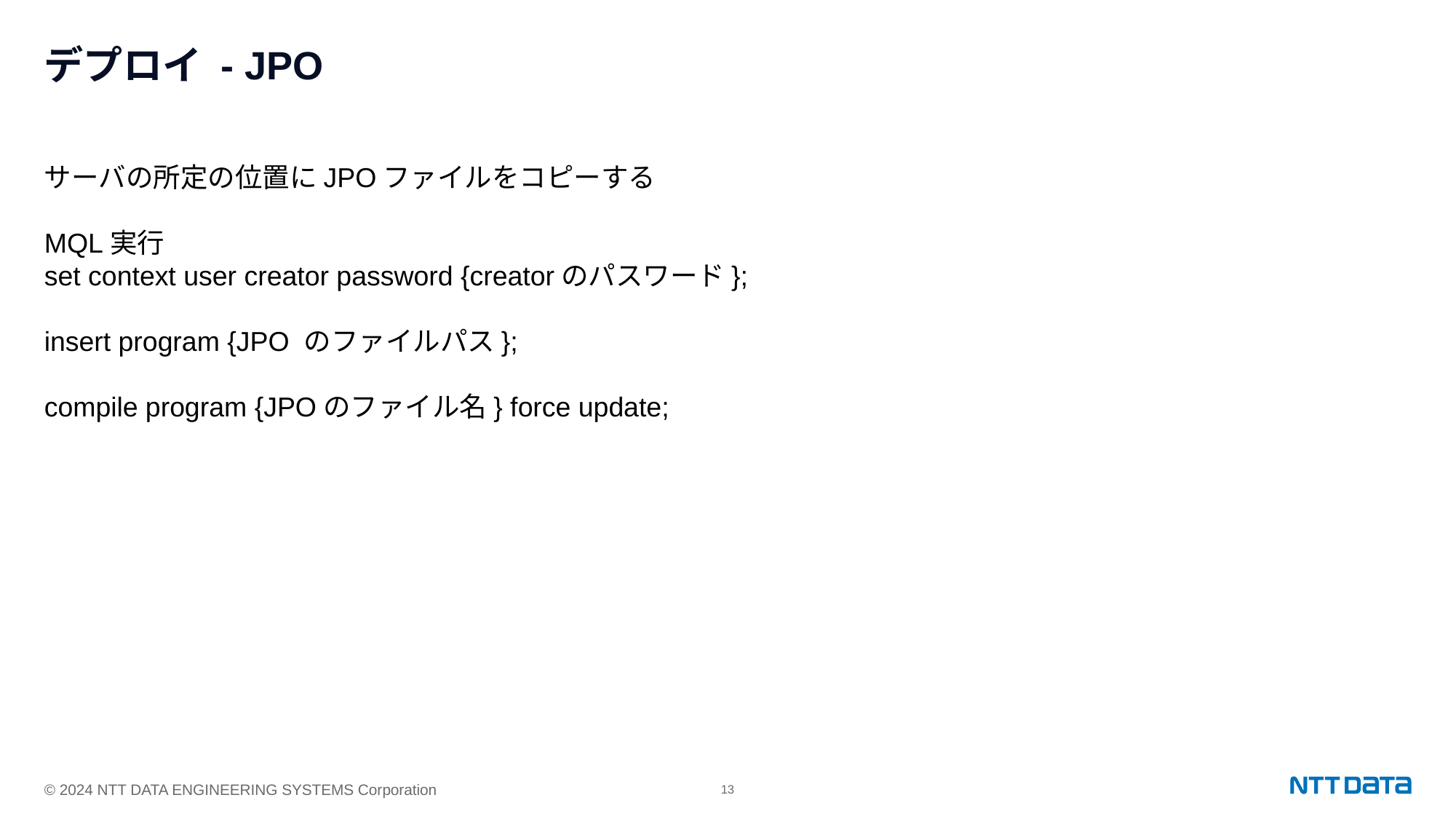

# デプロイ - JPO
サーバの所定の位置にJPOファイルをコピーする

MQL実行
set context user creator password {creatorのパスワード};

insert program {JPO のファイルパス};

compile program {JPOのファイル名} force update;